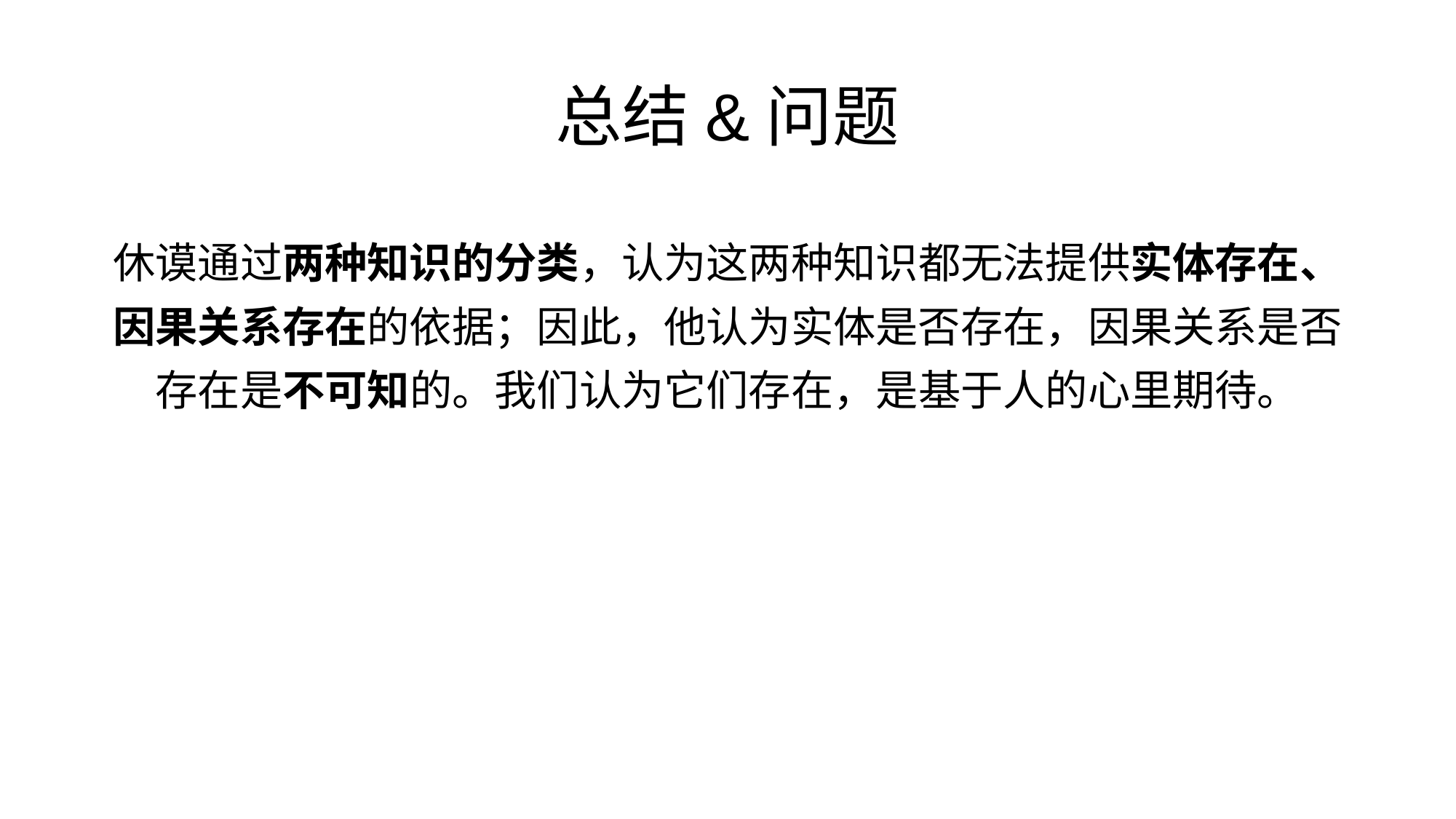

# 总结&问题
休谟通过两种知识的分类，认为这两种知识都无法提供实体存在、因果关系存在的依据；因此，他认为实体是否存在，因果关系是否存在是不可知的。我们认为它们存在，是基于人的心里期待。